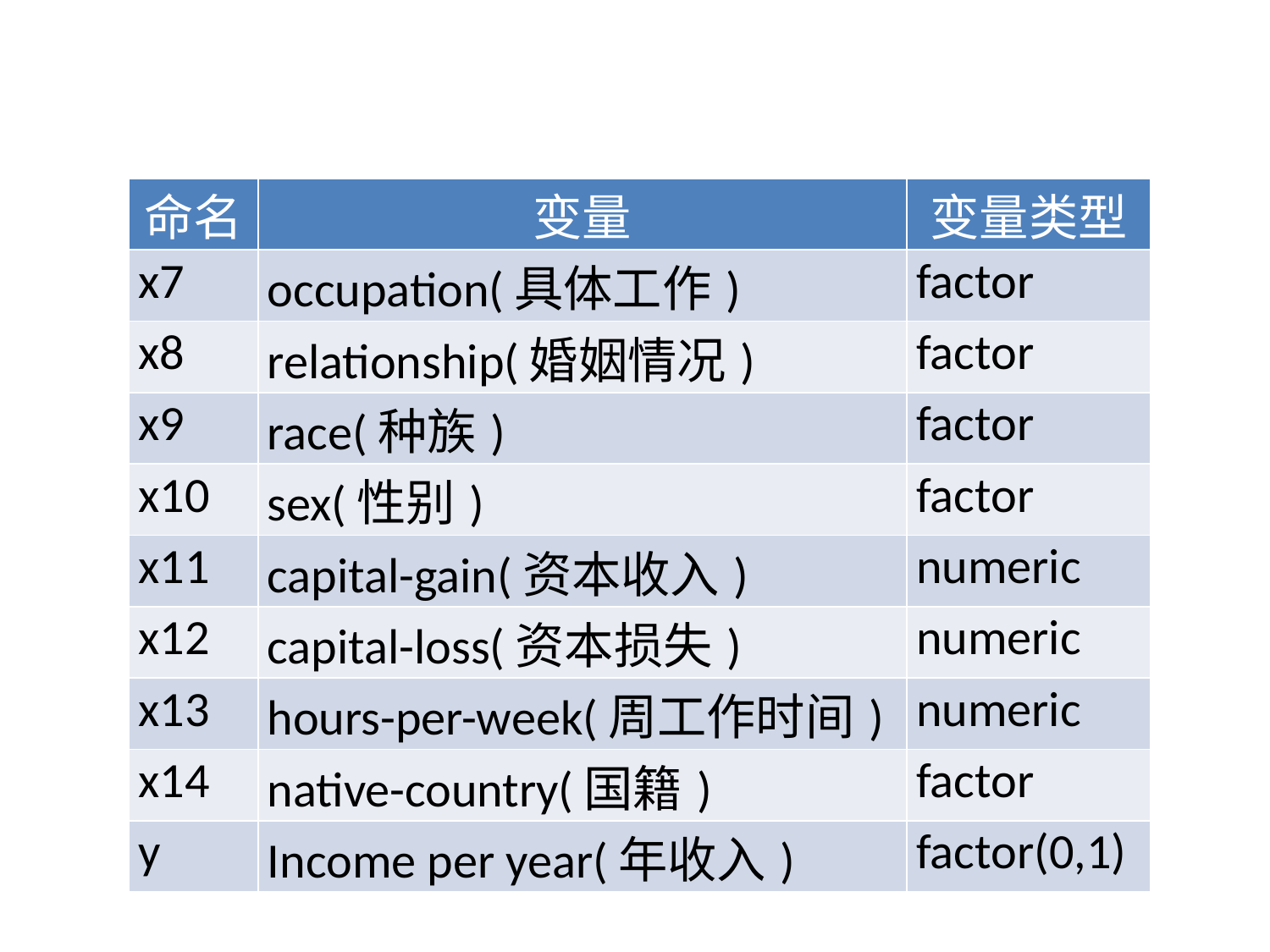

| 命名 | 变量 | 变量类型 |
| --- | --- | --- |
| x7 | occupation(具体工作) | factor |
| x8 | relationship(婚姻情况) | factor |
| x9 | race(种族) | factor |
| x10 | sex(性别) | factor |
| x11 | capital-gain(资本收入) | numeric |
| x12 | capital-loss(资本损失) | numeric |
| x13 | hours-per-week(周工作时间) | numeric |
| x14 | native-country(国籍) | factor |
| y | Income per year(年收入) | factor(0,1) |